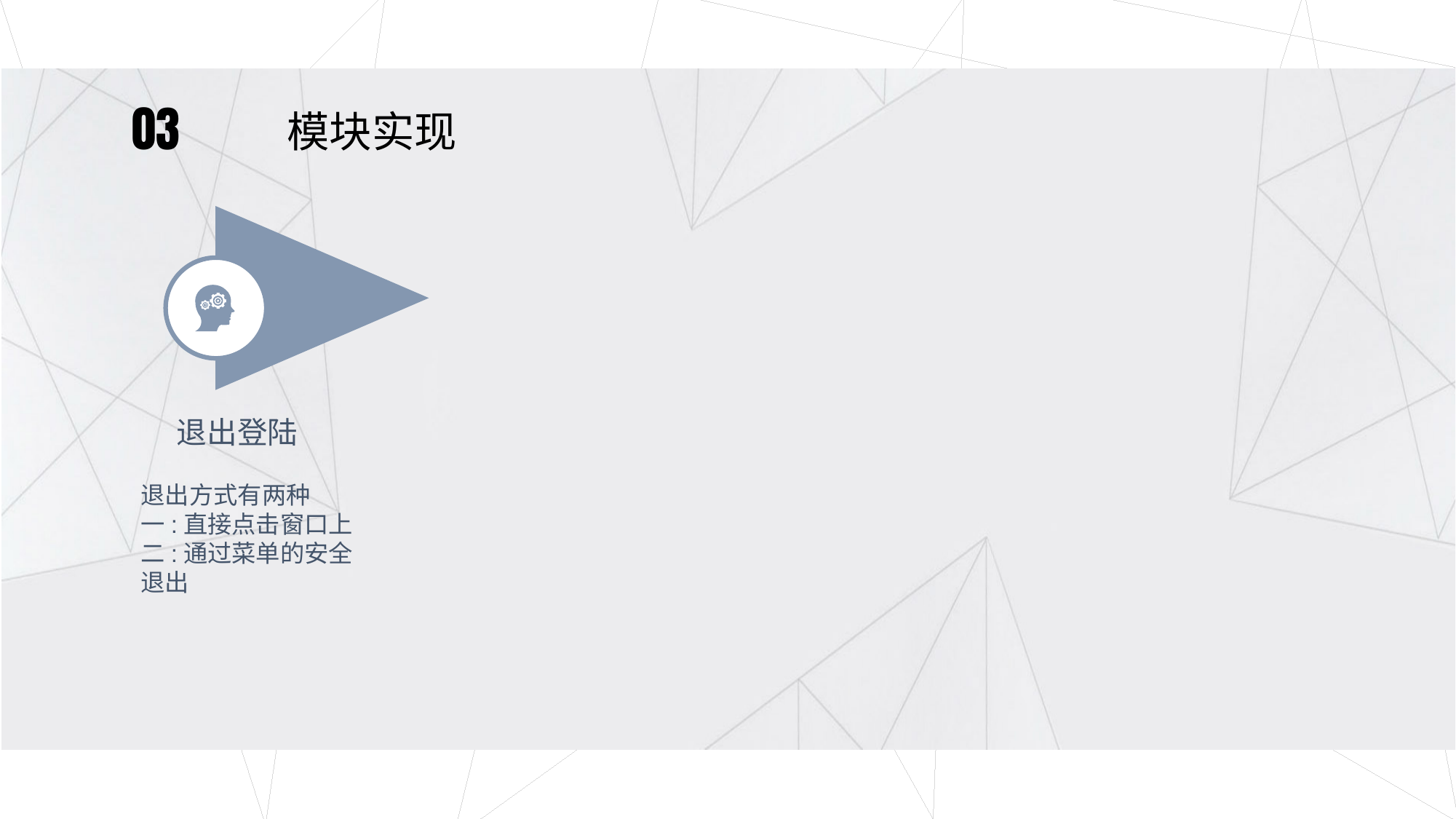

03
模块实现

退出登陆
退出方式有两种
一:直接点击窗口上
二:通过菜单的安全退出